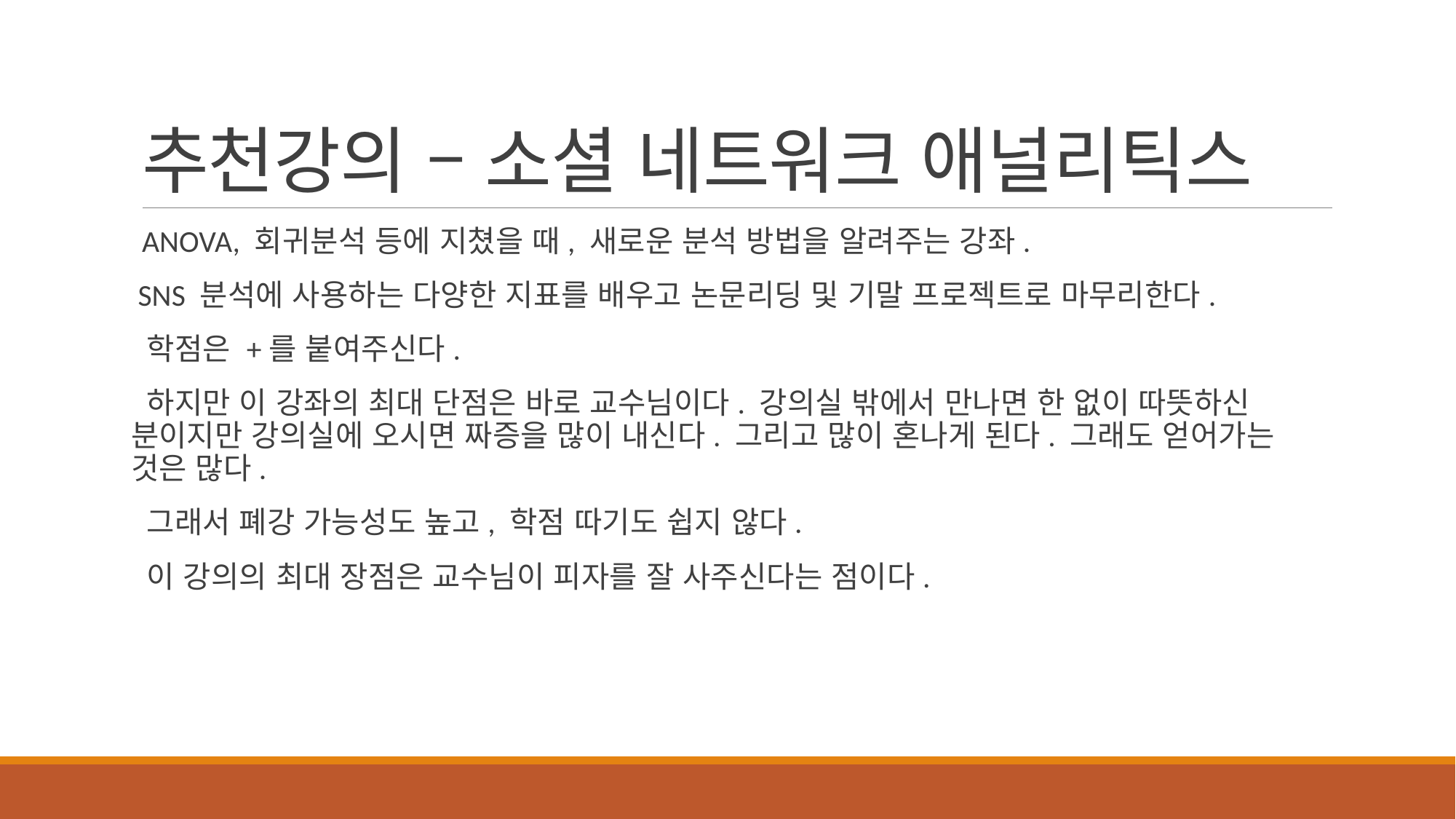

# 추천강의 – 소셜 네트워크 애널리틱스
ANOVA, 회귀분석 등에 지쳤을 때, 새로운 분석 방법을 알려주는 강좌.
 SNS 분석에 사용하는 다양한 지표를 배우고 논문리딩 및 기말 프로젝트로 마무리한다.
 학점은 +를 붙여주신다.
 하지만 이 강좌의 최대 단점은 바로 교수님이다. 강의실 밖에서 만나면 한 없이 따뜻하신 분이지만 강의실에 오시면 짜증을 많이 내신다. 그리고 많이 혼나게 된다. 그래도 얻어가는 것은 많다.
 그래서 폐강 가능성도 높고, 학점 따기도 쉽지 않다.
 이 강의의 최대 장점은 교수님이 피자를 잘 사주신다는 점이다.